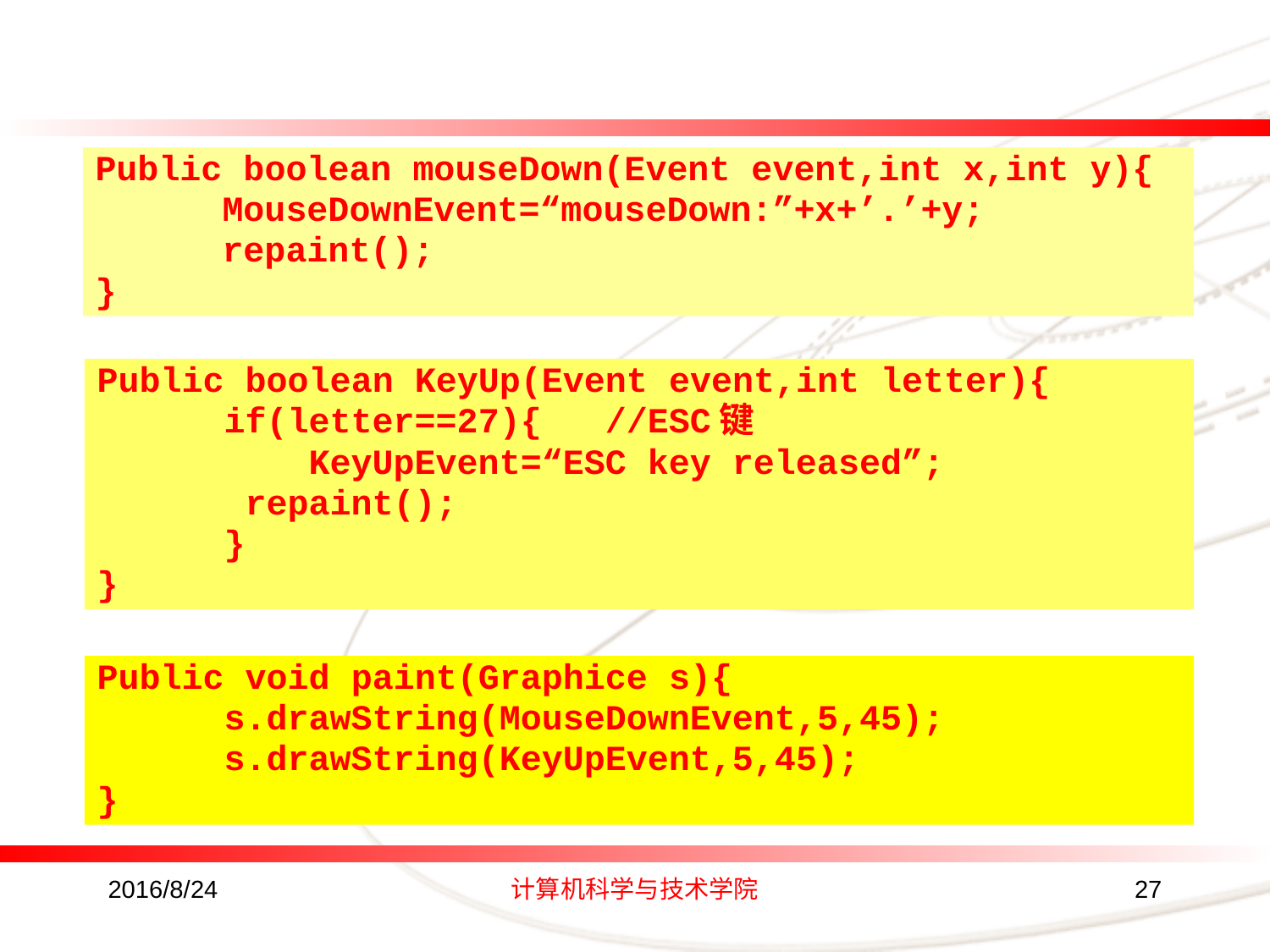

Public boolean mouseDown(Event event,int x,int y){
      MouseDownEvent=“mouseDown:”+x+’.’+y;
      repaint();
}
Public boolean KeyUp(Event event,int letter){
      if(letter==27){   //ESC键
          KeyUpEvent=“ESC key released”;
       repaint();
      }
}
Public void paint(Graphice s){
      s.drawString(MouseDownEvent,5,45);
      s.drawString(KeyUpEvent,5,45);
}
2016/8/24
计算机科学与技术学院
27